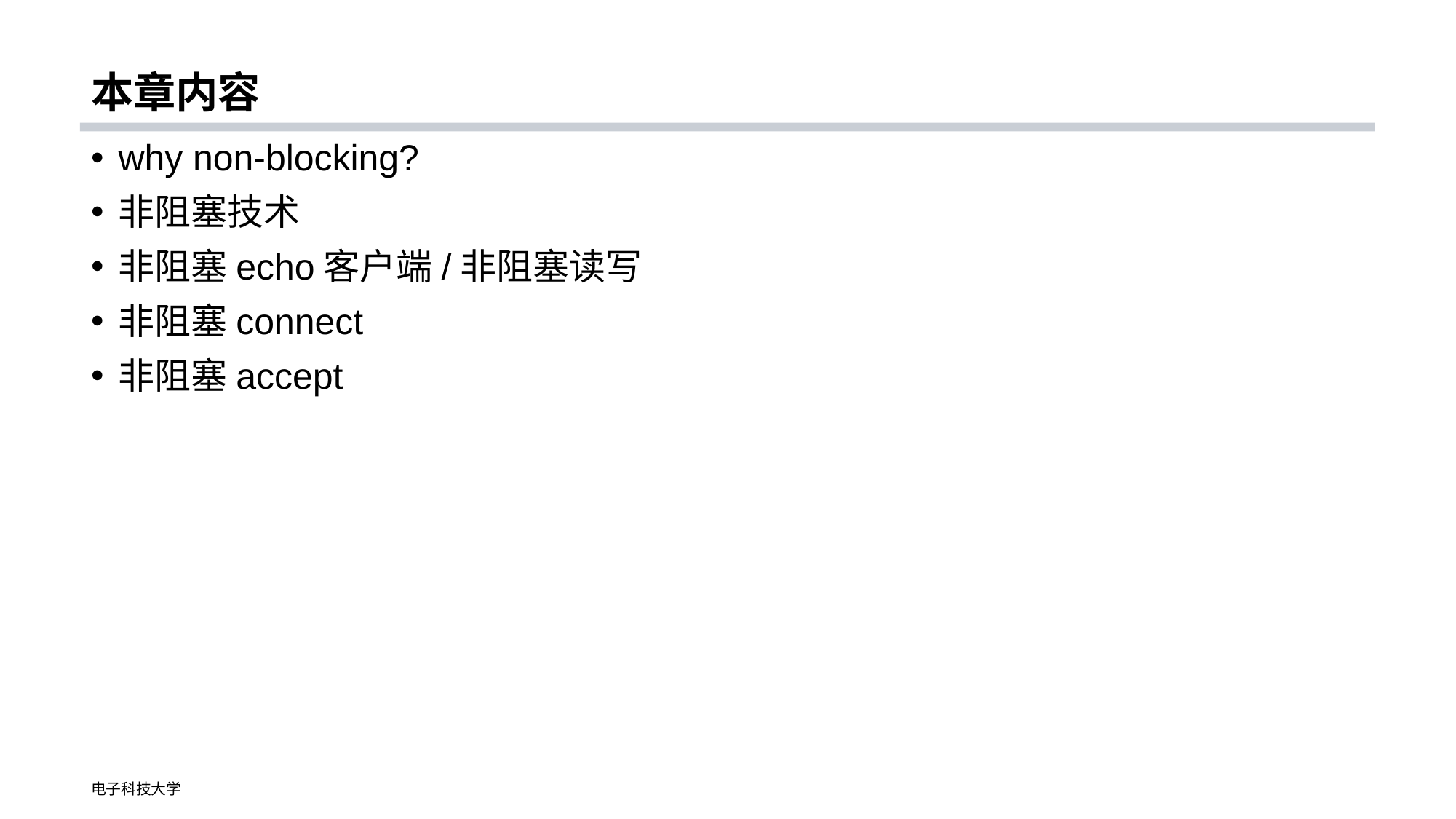

# 本章内容
why non-blocking?
非阻塞技术
非阻塞echo客户端/非阻塞读写
非阻塞connect
非阻塞accept
电子科技大学